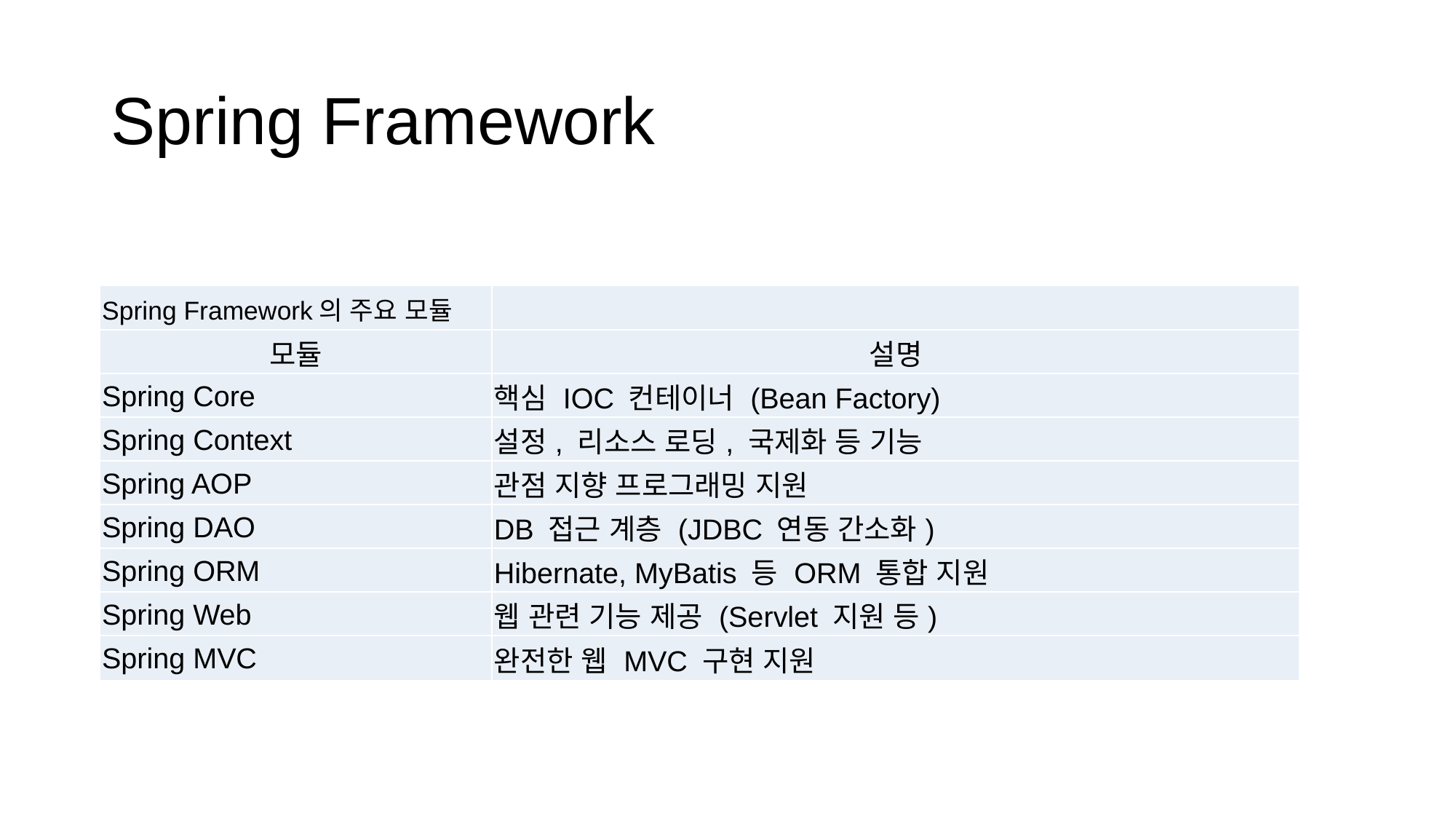

# Spring Framework
| Spring Framework의 주요 모듈 |  |
| --- | --- |
| 모듈 | 설명 |
| Spring Core | 핵심 IOC 컨테이너 (Bean Factory) |
| Spring Context | 설정, 리소스 로딩, 국제화 등 기능 |
| Spring AOP | 관점 지향 프로그래밍 지원 |
| Spring DAO | DB 접근 계층 (JDBC 연동 간소화) |
| Spring ORM | Hibernate, MyBatis 등 ORM 통합 지원 |
| Spring Web | 웹 관련 기능 제공 (Servlet 지원 등) |
| Spring MVC | 완전한 웹 MVC 구현 지원 |